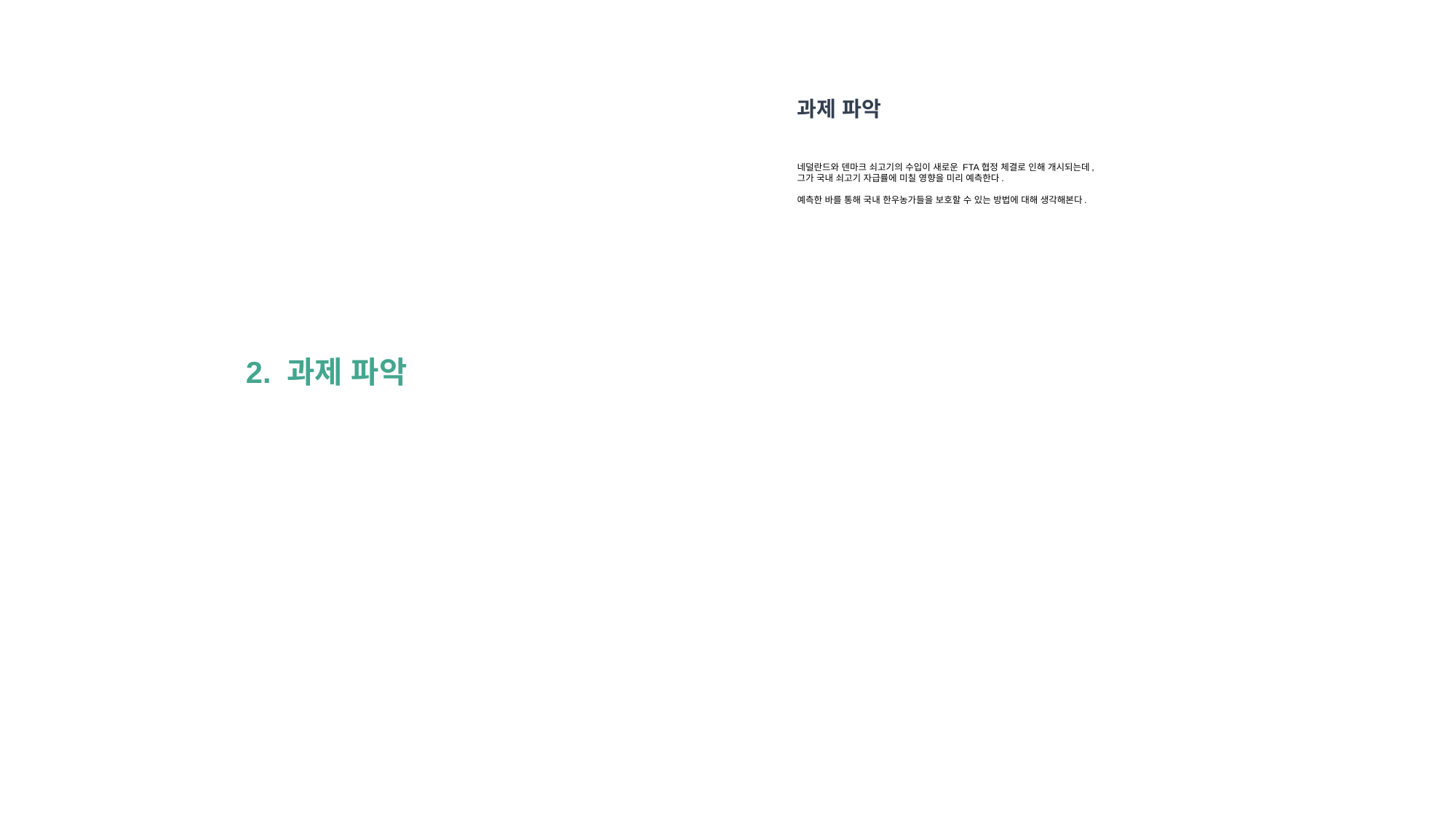

과제 파악
네덜란드와 덴마크 쇠고기의 수입이 새로운 FTA협정 체결로 인해 개시되는데,
그가 국내 쇠고기 자급률에 미칠 영향을 미리 예측한다.

예측한 바를 통해 국내 한우농가들을 보호할 수 있는 방법에 대해 생각해본다.

2. 과제 파악